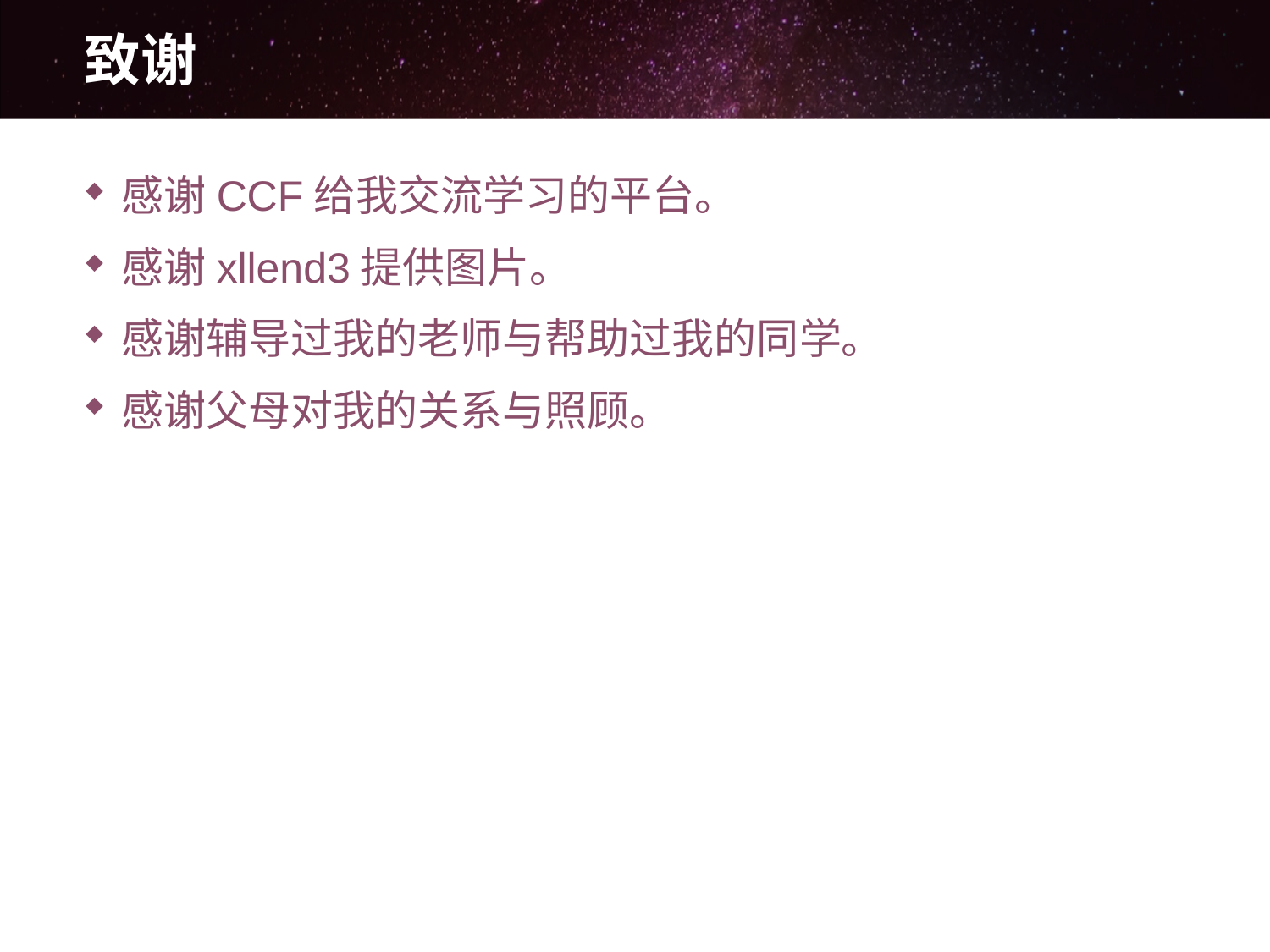

# 致谢
感谢CCF给我交流学习的平台。
感谢xllend3提供图片。
感谢辅导过我的老师与帮助过我的同学。
感谢父母对我的关系与照顾。